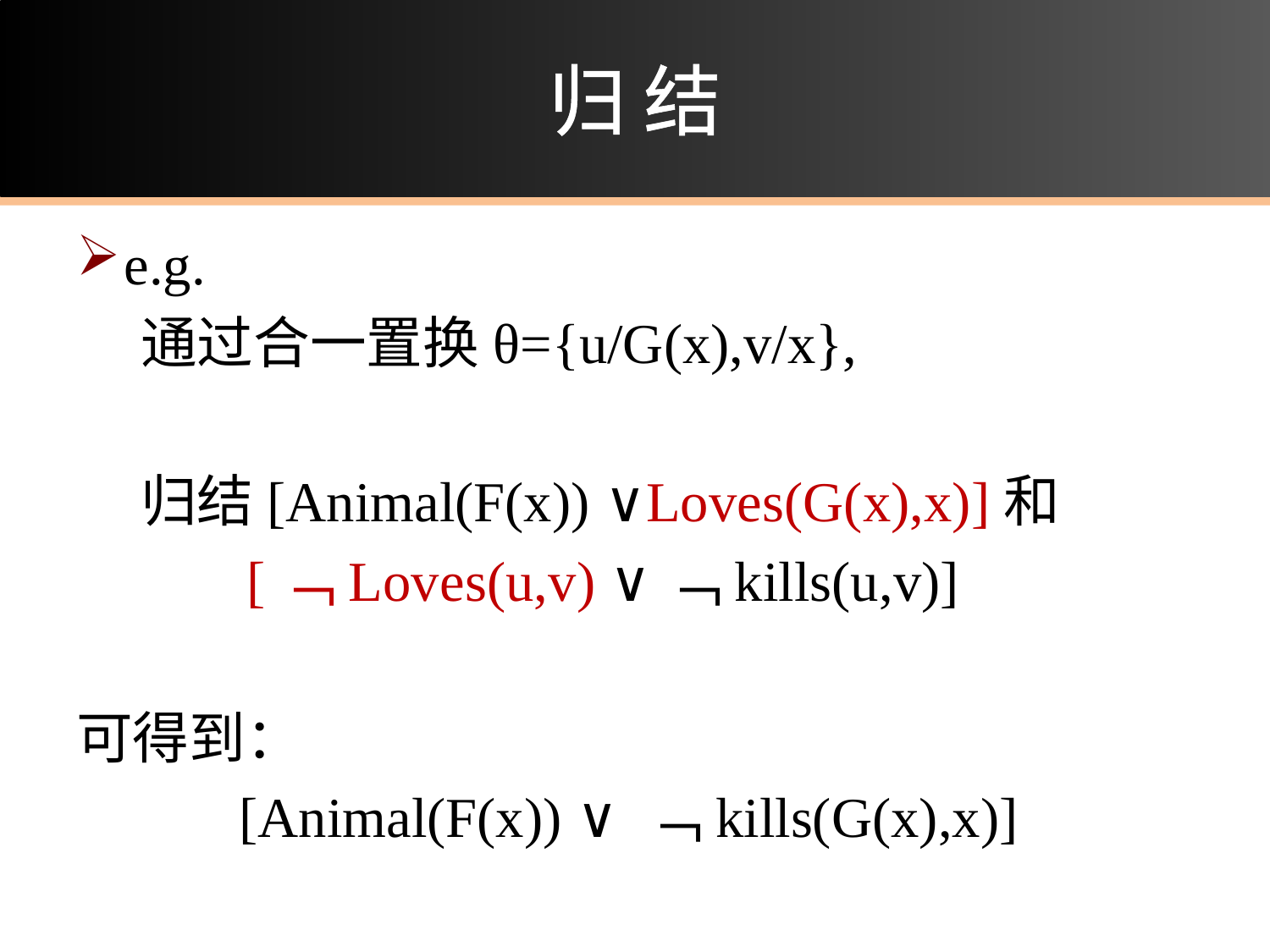

# 归 结
e.g.
    通过合一置换θ={u/G(x),v/x},

    归结[Animal(F(x)) ∨Loves(G(x),x)]和
            [﹁Loves(u,v) ∨﹁kills(u,v)]

可得到：
       [Animal(F(x)) ∨ ﹁kills(G(x),x)]